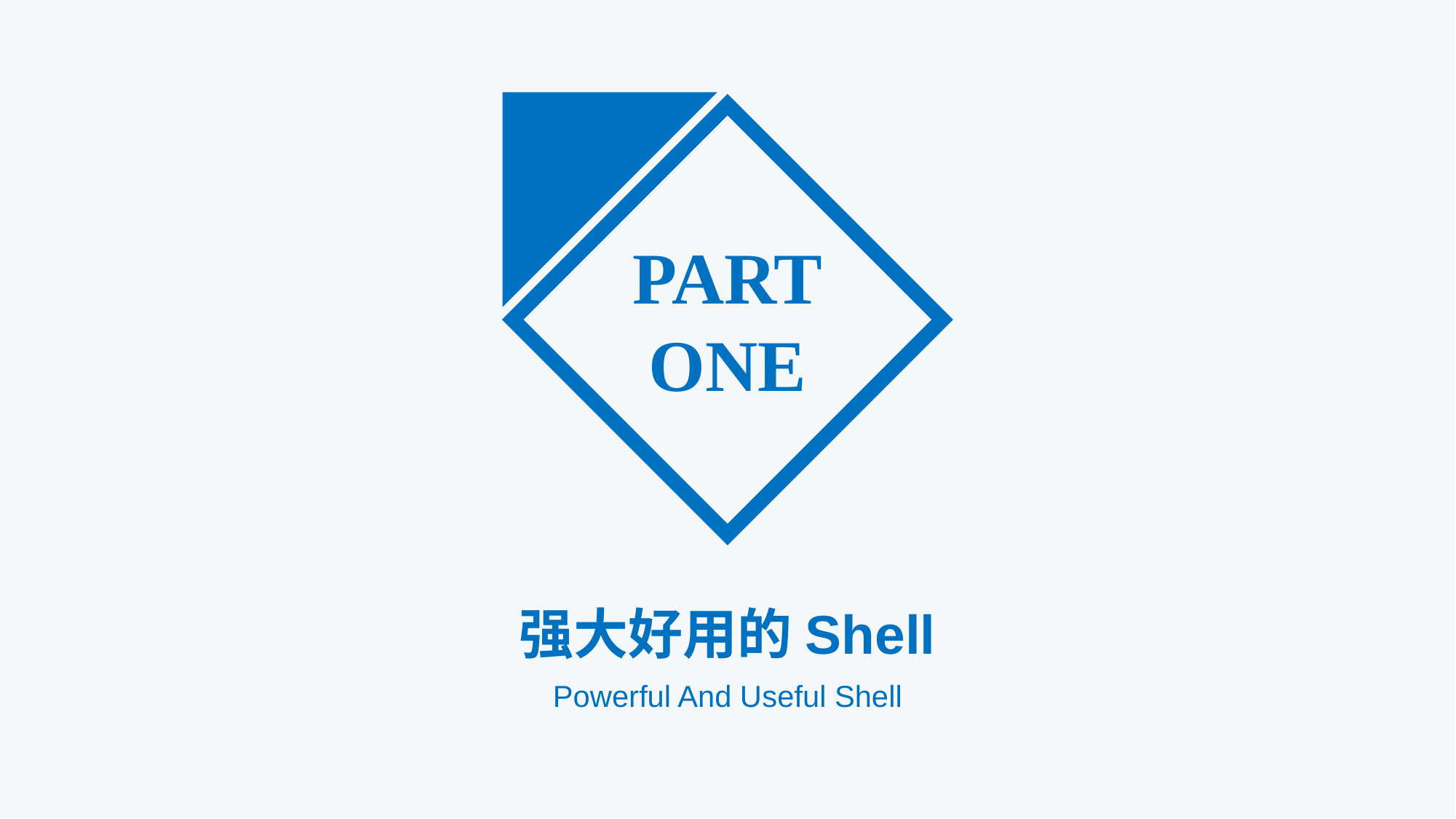

PART
ONE
强大好用的Shell
Powerful And Useful Shell